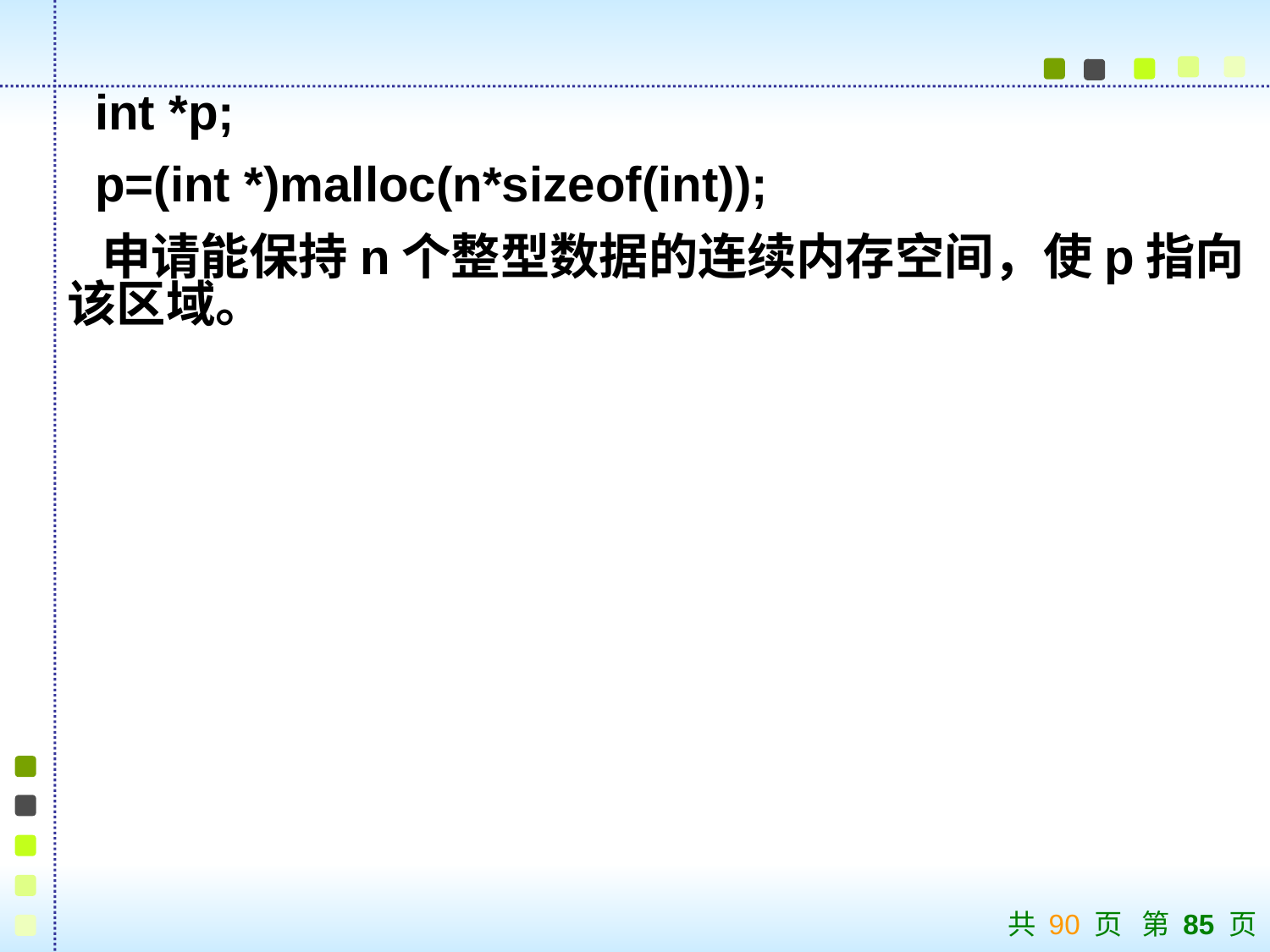

int *p;
  p=(int *)malloc(n*sizeof(int));
  申请能保持n个整型数据的连续内存空间，使p指向该区域。

共 90 页   第 85 页